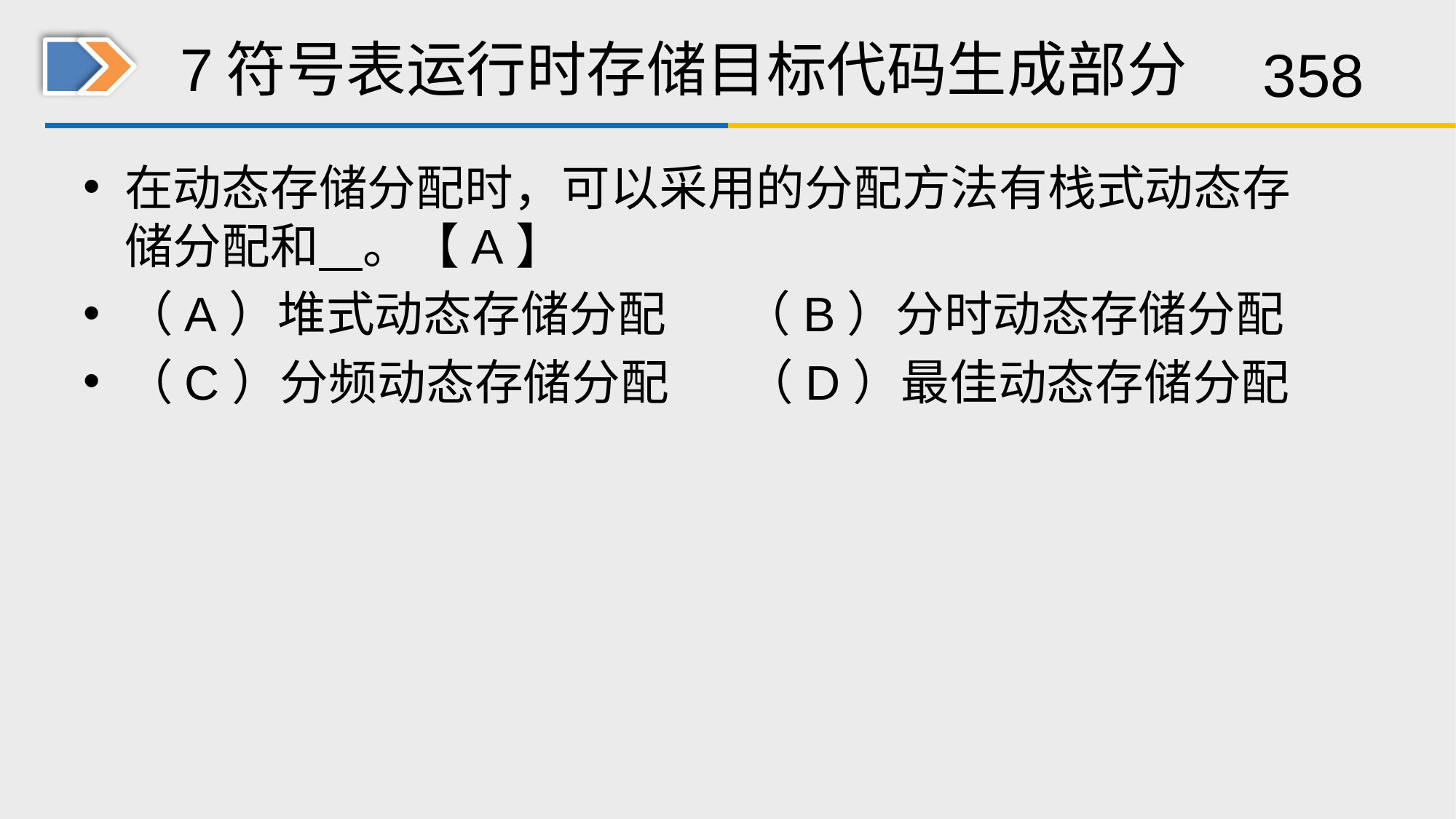

# 7符号表运行时存储目标代码生成部分
358
在动态存储分配时，可以采用的分配方法有栈式动态存储分配和    。【A】
（A）堆式动态存储分配       （B）分时动态存储分配
（C）分频动态存储分配       （D）最佳动态存储分配